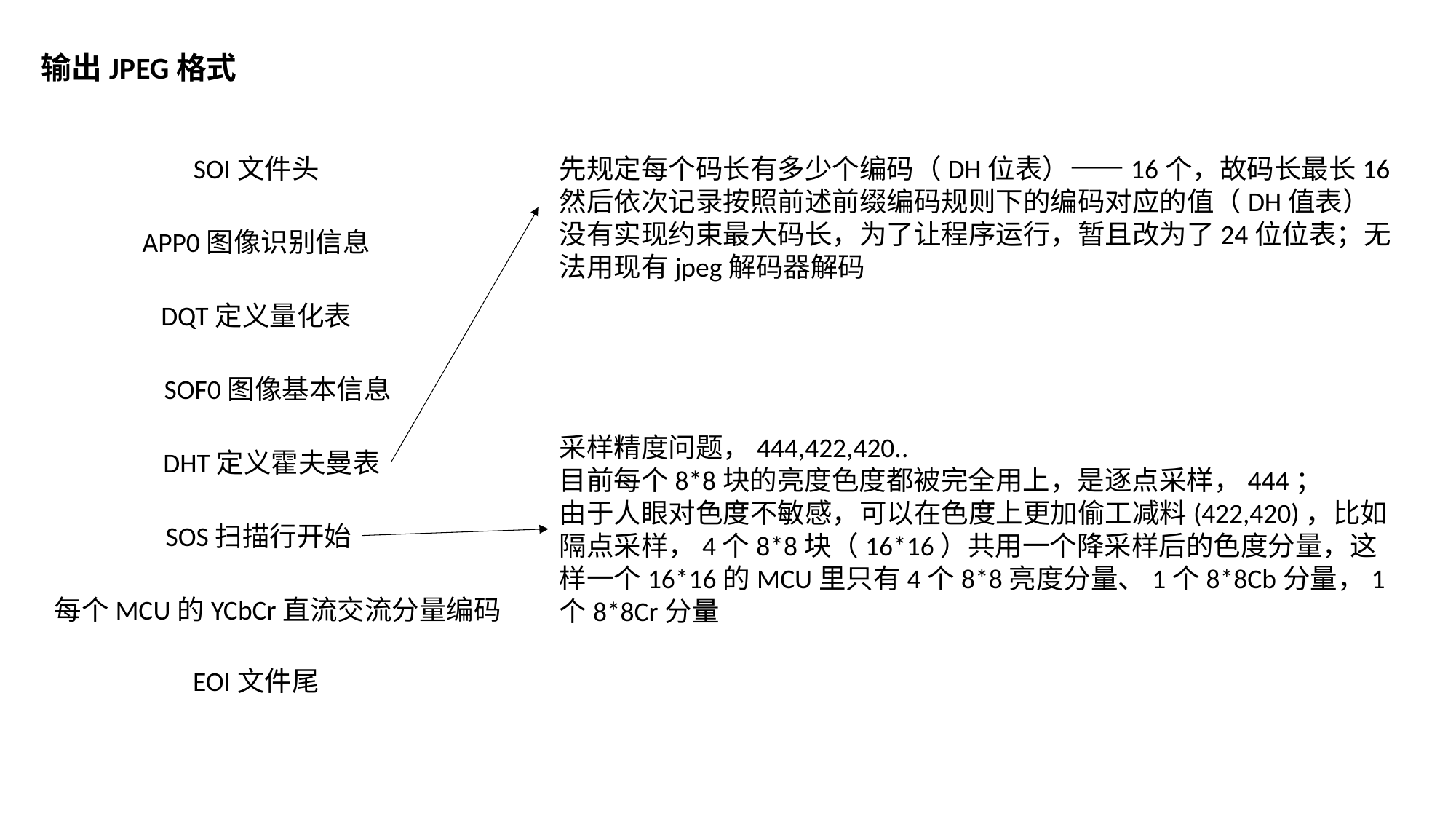

输出JPEG格式
SOI文件头
先规定每个码长有多少个编码（DH位表）——16个，故码长最长16
然后依次记录按照前述前缀编码规则下的编码对应的值（DH值表）
没有实现约束最大码长，为了让程序运行，暂且改为了24位位表；无法用现有jpeg解码器解码
APP0图像识别信息
DQT定义量化表
SOF0图像基本信息
采样精度问题，444,422,420..
目前每个8*8块的亮度色度都被完全用上，是逐点采样，444；
由于人眼对色度不敏感，可以在色度上更加偷工减料(422,420)，比如隔点采样，4个8*8块（16*16）共用一个降采样后的色度分量，这样一个16*16的MCU里只有4个8*8亮度分量、1个8*8Cb分量，1个8*8Cr分量
DHT定义霍夫曼表
SOS扫描行开始
每个MCU的YCbCr直流交流分量编码
EOI文件尾